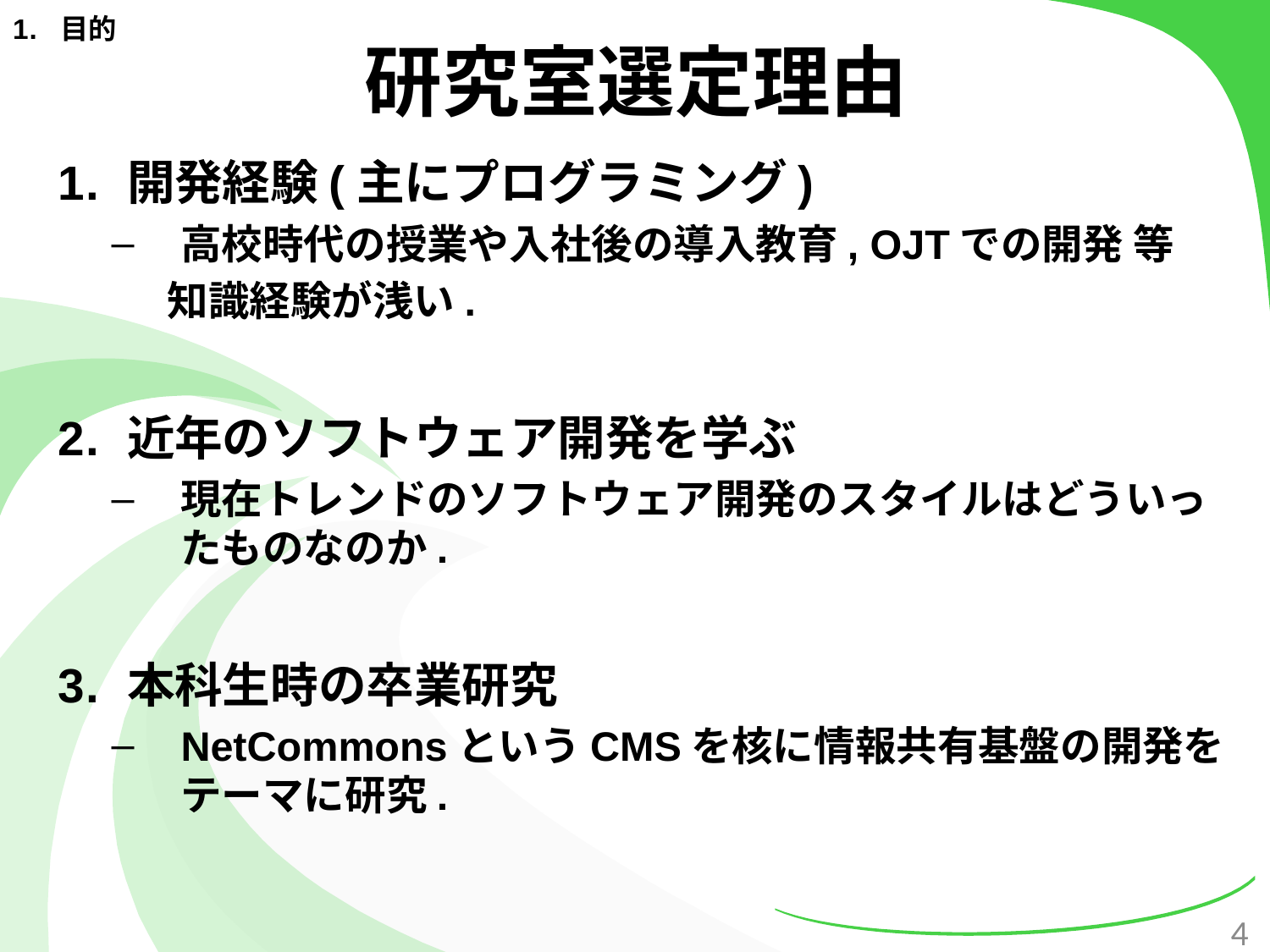

目的
# 研究室選定理由
開発経験(主にプログラミング)
高校時代の授業や入社後の導入教育, OJTでの開発 等
     知識経験が浅い.

近年のソフトウェア開発を学ぶ
現在トレンドのソフトウェア開発のスタイルはどういったものなのか.

本科生時の卒業研究
NetCommonsというCMSを核に情報共有基盤の開発をテーマに研究.